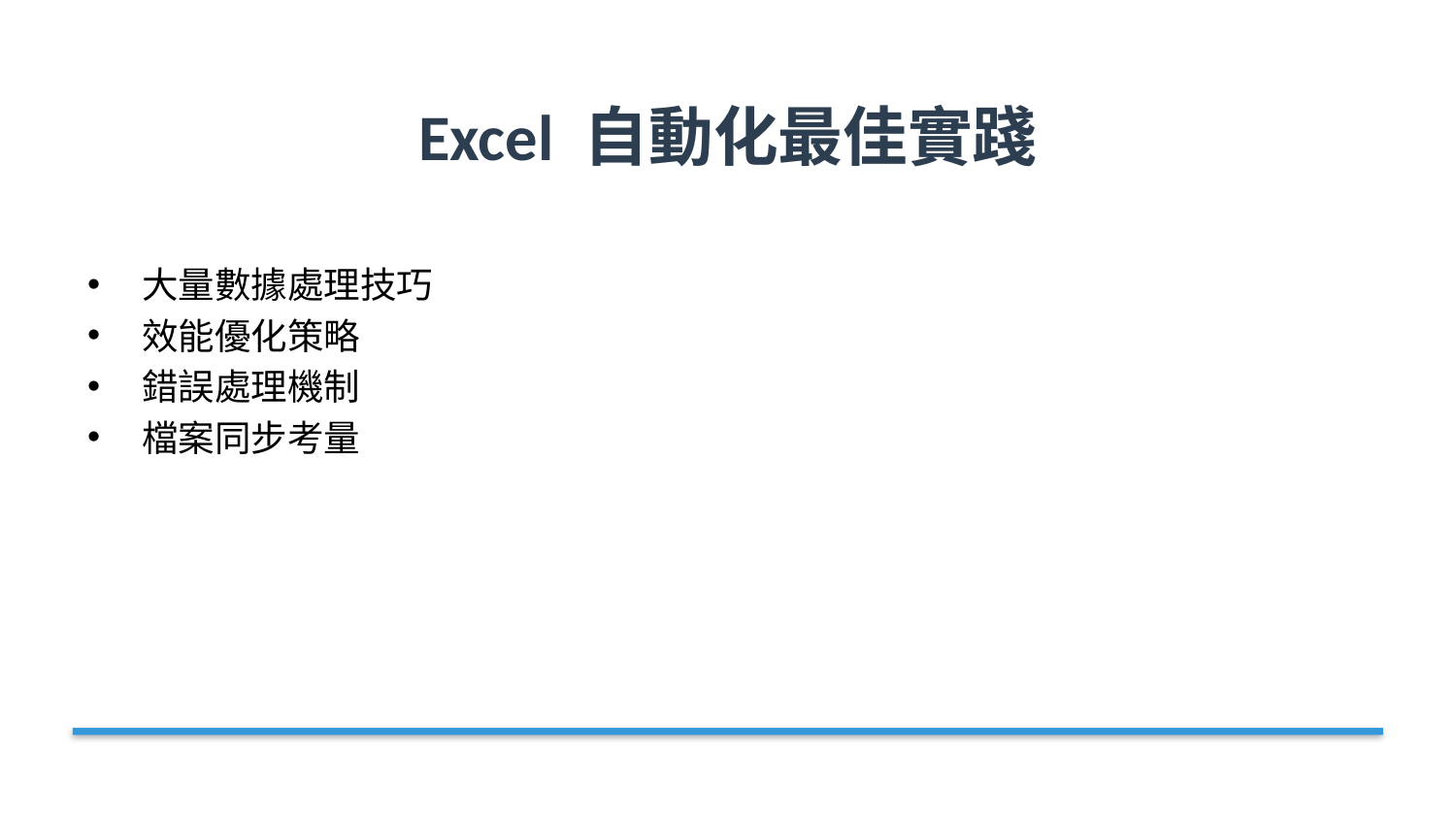

# Excel 自動化最佳實踐
大量數據處理技巧
效能優化策略
錯誤處理機制
檔案同步考量